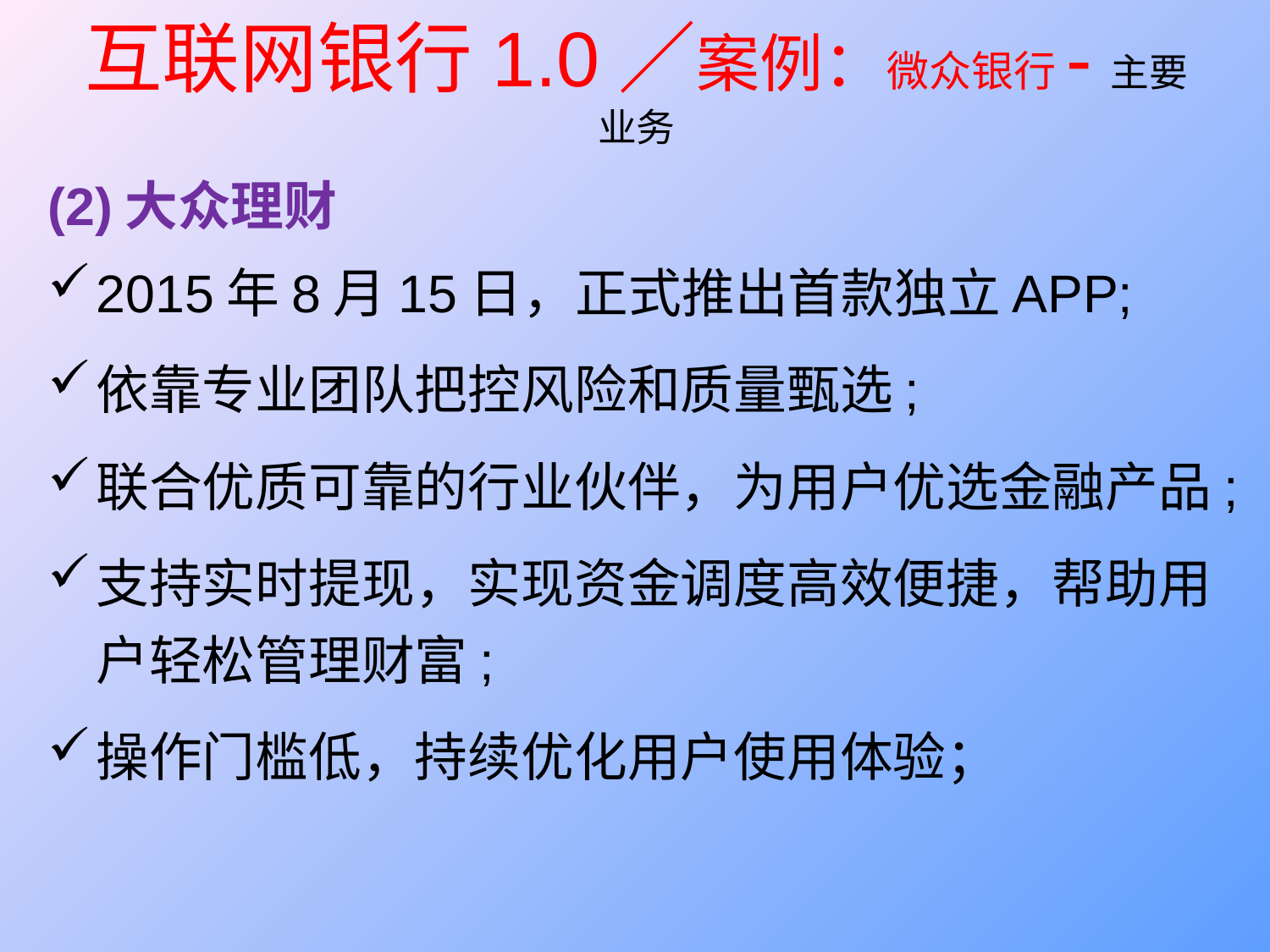

# 互联网银行1.0／案例：微众银行-主要业务
(2)大众理财
2015年8月15日，正式推出首款独立APP;
依靠专业团队把控风险和质量甄选;
联合优质可靠的行业伙伴，为用户优选金融产品;
支持实时提现，实现资金调度高效便捷，帮助用户轻松管理财富;
操作门槛低，持续优化用户使用体验；